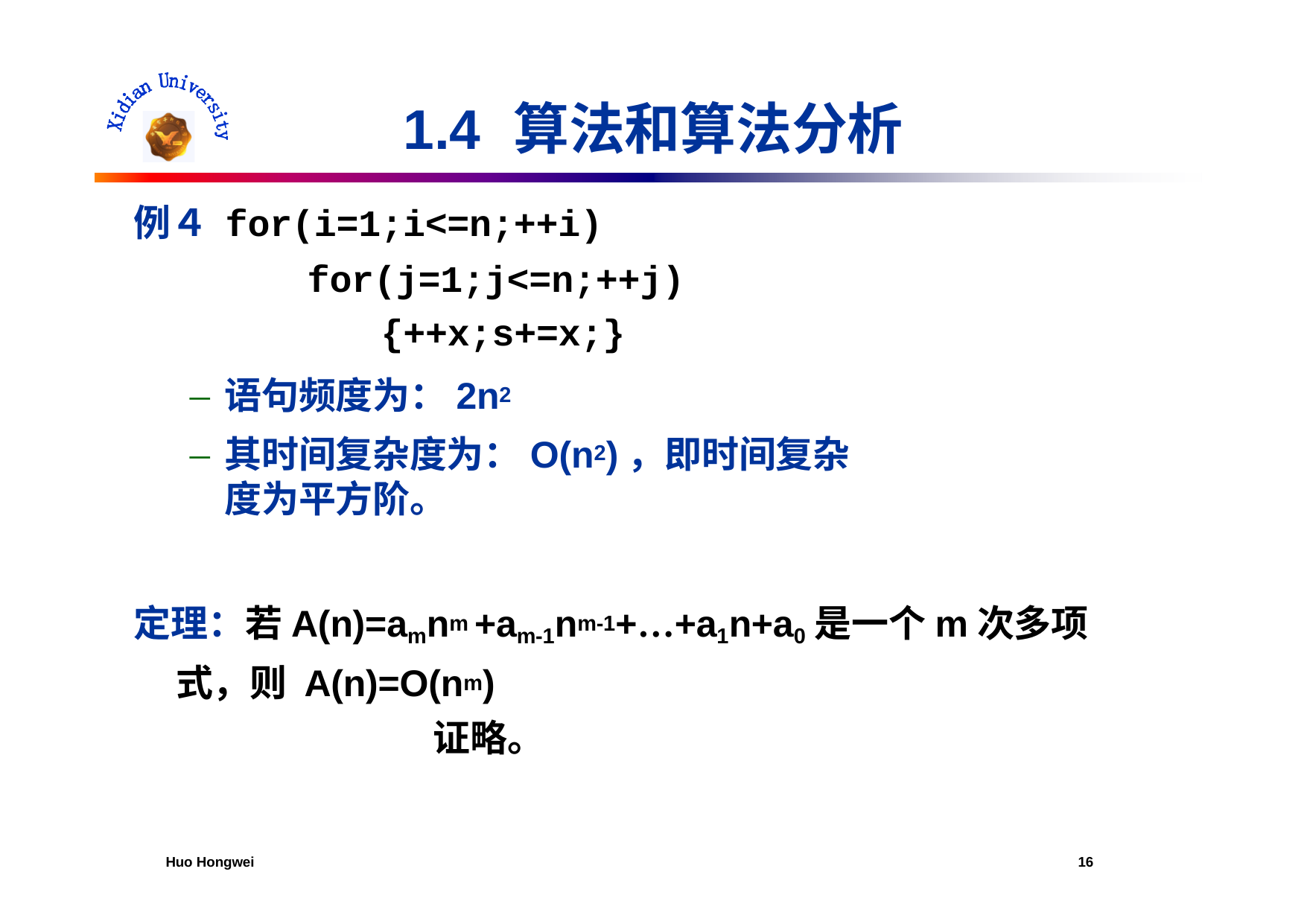

# 1.4	算法和算法分析
例４ for(i=1;i<=n;++i)
for(j=1;j<=n;++j)
{++x;s+=x;}
语句频度为：2n2
其时间复杂度为：O(n2)，即时间复杂度为平方阶。

定理：若A(n)=amnm +am-1nm-1+…+a1n+a0是一个m次多项式，则 A(n)=O(nm)
证略。
Huo Hongwei
16